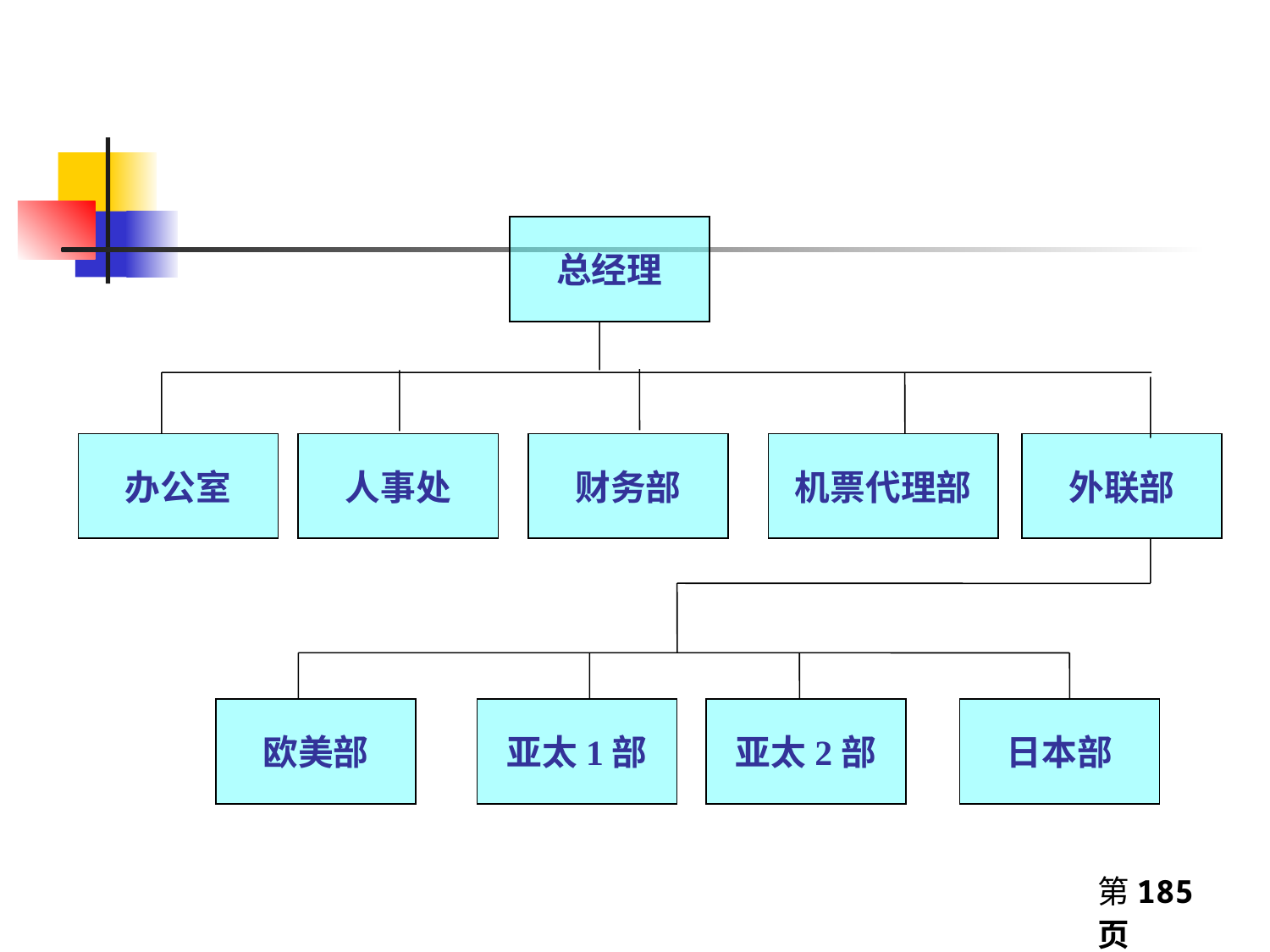

总经理

办公室
人事处
财务部
机票代理部
外联部

欧美部
亚太1部
亚太2部
日本部